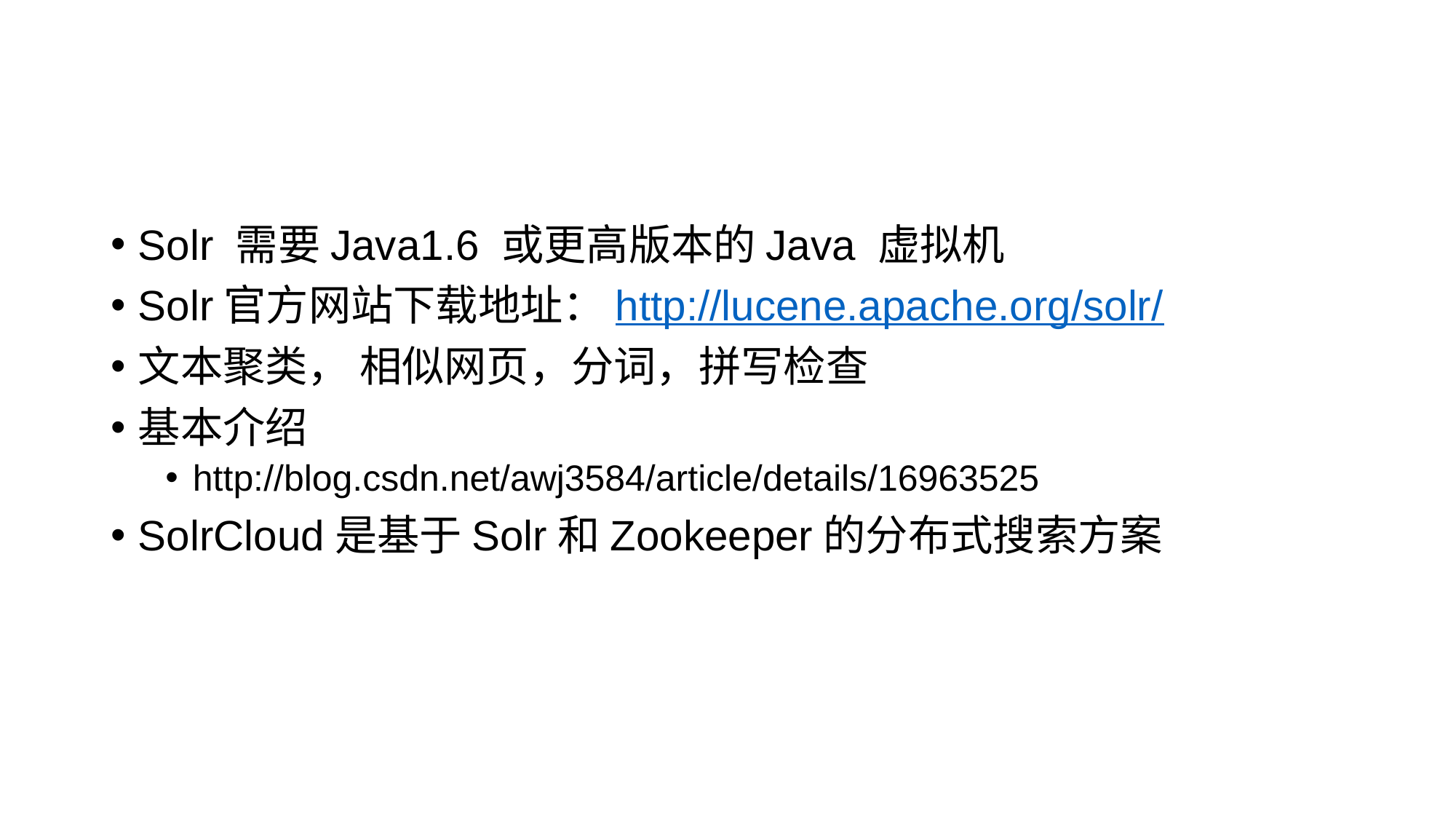

#
Solr 需要Java1.6 或更高版本的Java 虚拟机
Solr官方网站下载地址：http://lucene.apache.org/solr/
文本聚类， 相似网页，分词，拼写检查
基本介绍
http://blog.csdn.net/awj3584/article/details/16963525
SolrCloud是基于Solr和Zookeeper的分布式搜索方案